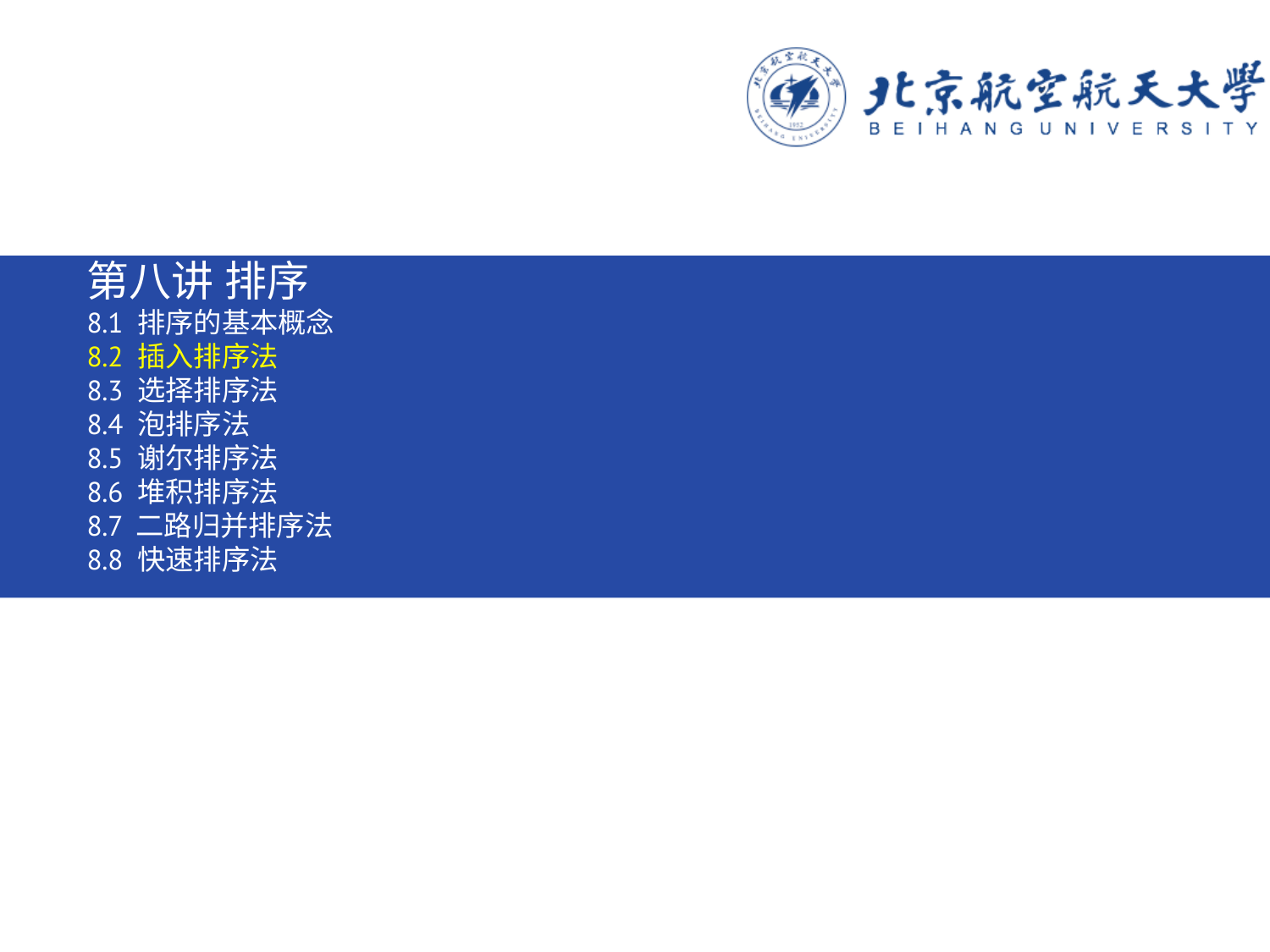

# 第八讲 排序 8.1 排序的基本概念 8.2 插入排序法 8.3 选择排序法 8.4 泡排序法 8.5 谢尔排序法 8.6 堆积排序法 8.7 二路归并排序法 8.8 快速排序法